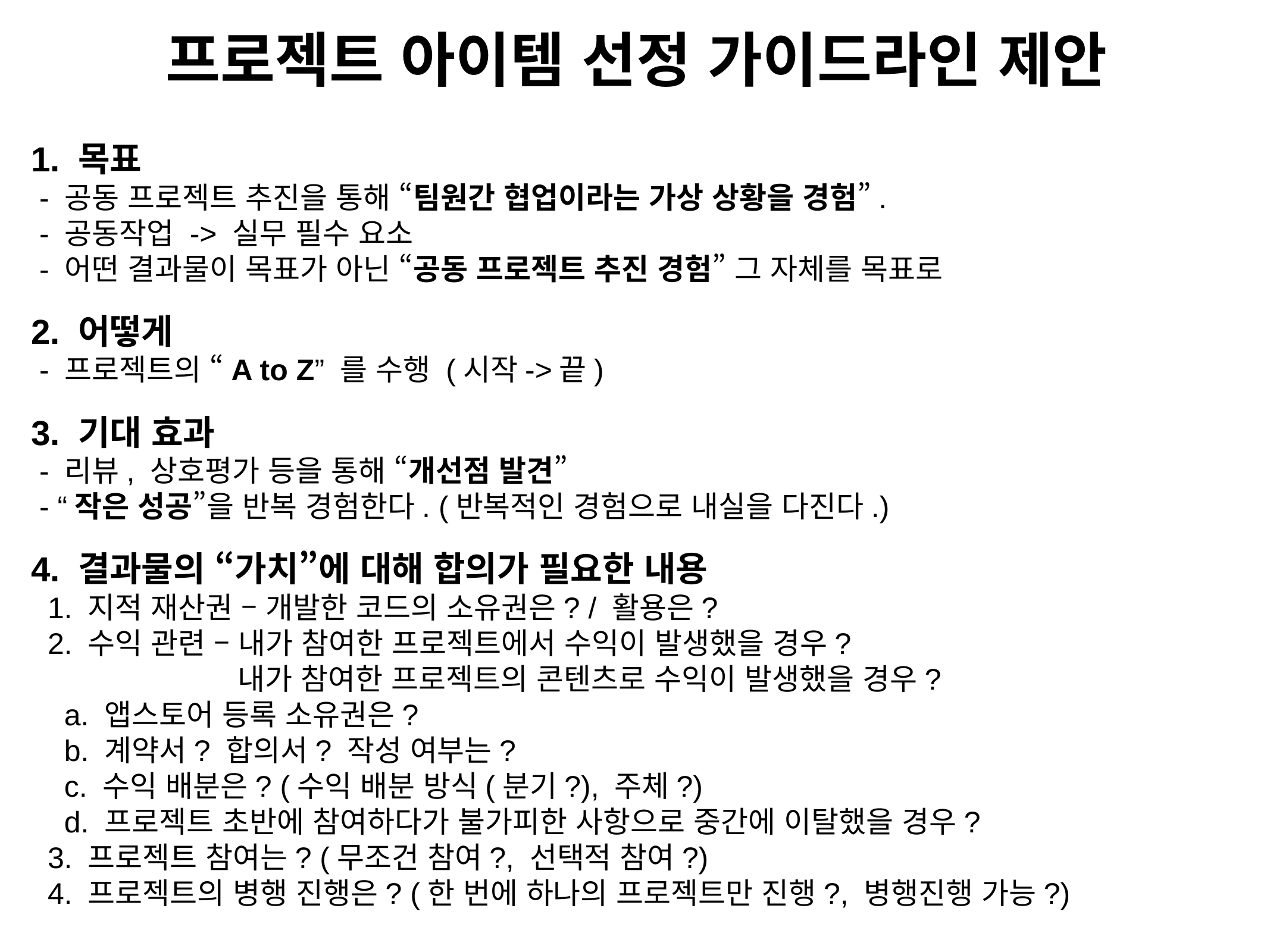

프로젝트 아이템 선정 가이드라인 제안
1. 목표
 - 공동 프로젝트 추진을 통해 “팀원간 협업이라는 가상 상황을 경험”.
 - 공동작업 -> 실무 필수 요소
 - 어떤 결과물이 목표가 아닌 “공동 프로젝트 추진 경험” 그 자체를 목표로

2. 어떻게
 - 프로젝트의 “A to Z” 를 수행 (시작->끝)

3. 기대 효과
 - 리뷰, 상호평가 등을 통해 “개선점 발견”
 - “작은 성공”을 반복 경험한다. (반복적인 경험으로 내실을 다진다.)

4. 결과물의 “가치”에 대해 합의가 필요한 내용
  1. 지적 재산권 – 개발한 코드의 소유권은? / 활용은?
  2. 수익 관련 – 내가 참여한 프로젝트에서 수익이 발생했을 경우?
                        내가 참여한 프로젝트의 콘텐츠로 수익이 발생했을 경우?
    a. 앱스토어 등록 소유권은?
    b. 계약서? 합의서? 작성 여부는?
    c. 수익 배분은? (수익 배분 방식(분기?), 주체?)
    d. 프로젝트 초반에 참여하다가 불가피한 사항으로 중간에 이탈했을 경우?
  3. 프로젝트 참여는? (무조건 참여?, 선택적 참여?)
  4. 프로젝트의 병행 진행은? (한 번에 하나의 프로젝트만 진행?, 병행진행 가능?)